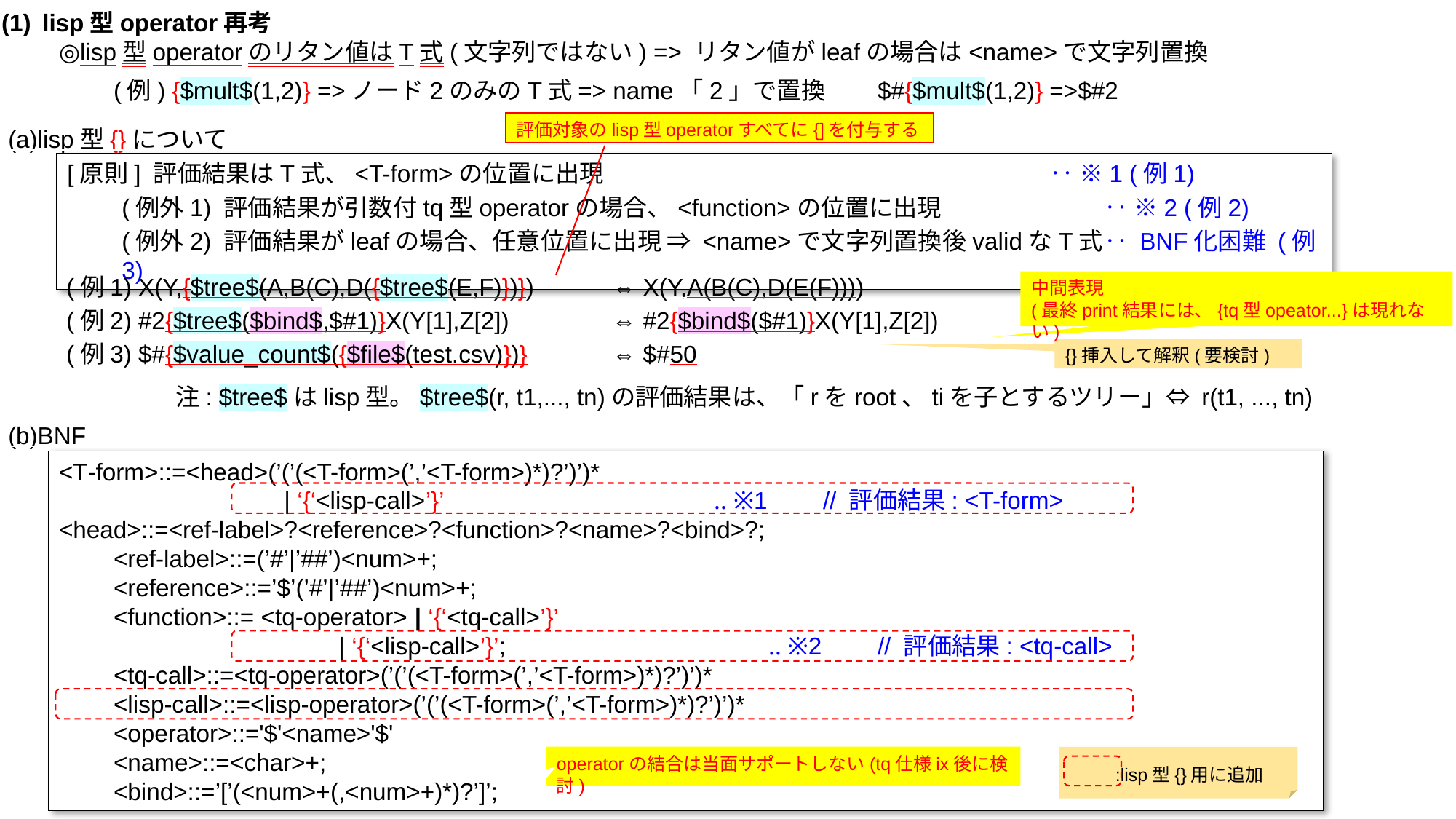

lisp型operator再考
◎lisp型operatorのリタン値はT式(文字列ではない) => リタン値がleafの場合は<name>で文字列置換
(例) {$mult$(1,2)} =>ノード2のみのT式=> name「2」で置換	$#{$mult$(1,2)} =>$#2
評価対象のlisp型operatorすべてに{]を付与する
 (a)lisp型{}について
[原則] 評価結果はT式、<T-form>の位置に出現					‥ ※1 (例1)
(例外1) 評価結果が引数付tq型operatorの場合、<function>の位置に出現		‥ ※2 (例2)
(例外2) 評価結果がleafの場合、任意位置に出現 ⇒ <name>で文字列置換後validなT式	‥ BNF化困難 (例3)
(例1) X(Y,{$tree$(A,B(C),D({$tree$(E,F)})})	⇔ X(Y,A(B(C),D(E(F))))
(例2) #2{$tree$($bind$,$#1)}X(Y[1],Z[2])	⇔ #2{$bind$($#1)}X(Y[1],Z[2])
(例3) $#{$value_count$({$file$(test.csv)})}	⇔ $#50
	注: $tree$はlisp型。$tree$(r, t1,..., tn)の評価結果は、「rをroot、tiを子とするツリー」⇔ r(t1, ..., tn)
中間表現
(最終print結果には、{tq型opeator...}は現れない)
{}挿入して解釈(要検討)
 (b)BNF
<T-form>::=<head>(’(’(<T-form>(’,’<T-form>)*)?’)’)*
		 | ‘{‘<lisp-call>’}’			‥ ※1	// 評価結果: <T-form>
<head>::=<ref-label>?<reference>?<function>?<name>?<bind>?;
<ref-label>::=(’#’|’##’)<num>+;
<reference>::=’$’(’#’|’##’)<num>+;
<function>::= <tq-operator> | ‘{‘<tq-call>’}’
		 | ‘{‘<lisp-call>’}’;			‥ ※2	// 評価結果: <tq-call>
<tq-call>::=<tq-operator>(’(’(<T-form>(’,’<T-form>)*)?’)’)*
<lisp-call>::=<lisp-operator>(’(’(<T-form>(’,’<T-form>)*)?’)’)*
<operator>::='$'<name>'$'
<name>::=<char>+;
<bind>::=’[’(<num>+(,<num>+)*)?’]’;

operatorの結合は当面サポートしない(tq仕様ix後に検討)
         :lisp型{}用に追加